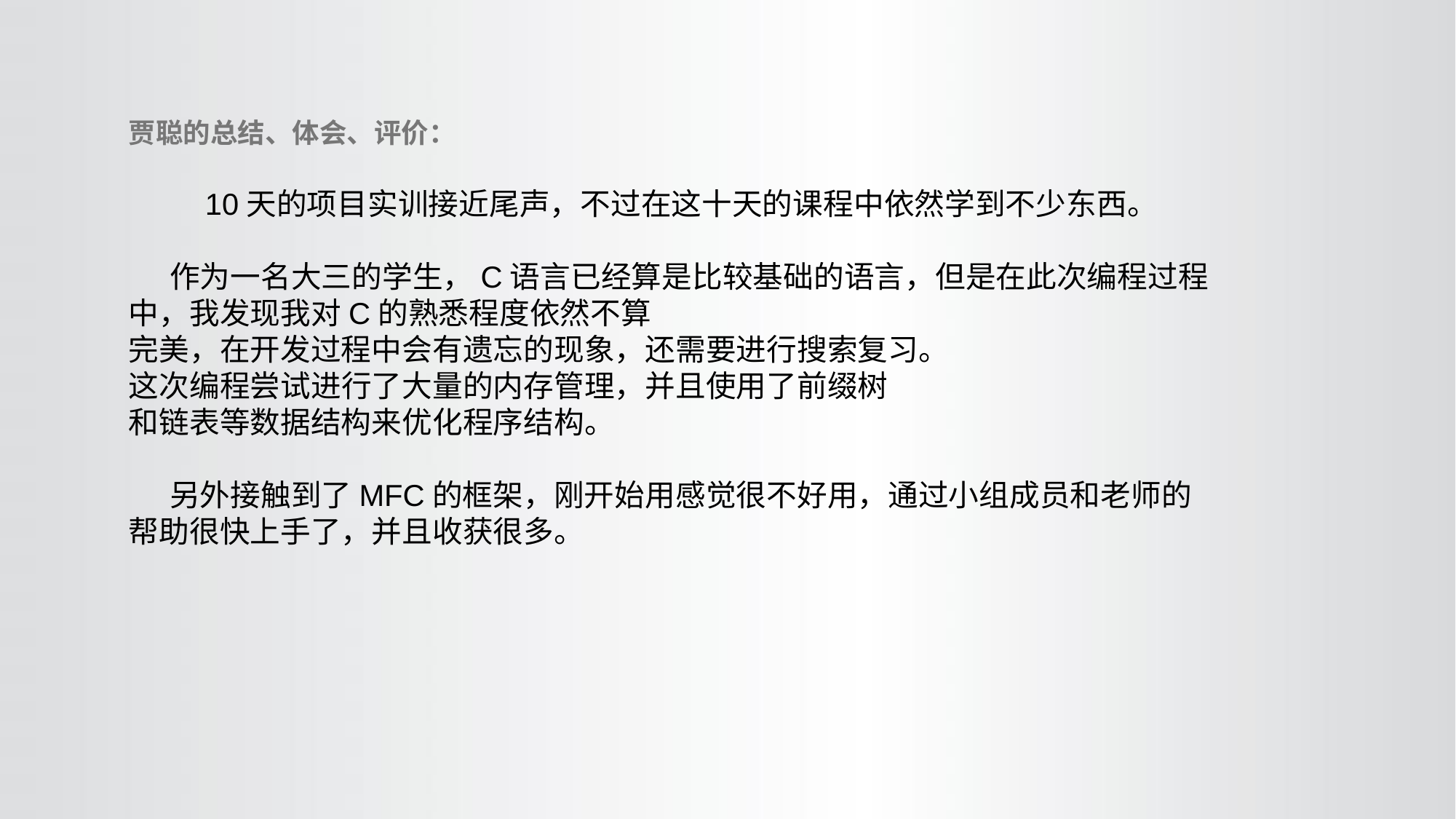

贾聪的总结、体会、评价：

          10天的项目实训接近尾声，不过在这十天的课程中依然学到不少东西。

     作为一名大三的学生，C语言已经算是比较基础的语言，但是在此次编程过程中，我发现我对C的熟悉程度依然不算
完美，在开发过程中会有遗忘的现象，还需要进行搜索复习。
这次编程尝试进行了大量的内存管理，并且使用了前缀树
和链表等数据结构来优化程序结构。

     另外接触到了MFC的框架，刚开始用感觉很不好用，通过小组成员和老师的帮助很快上手了，并且收获很多。